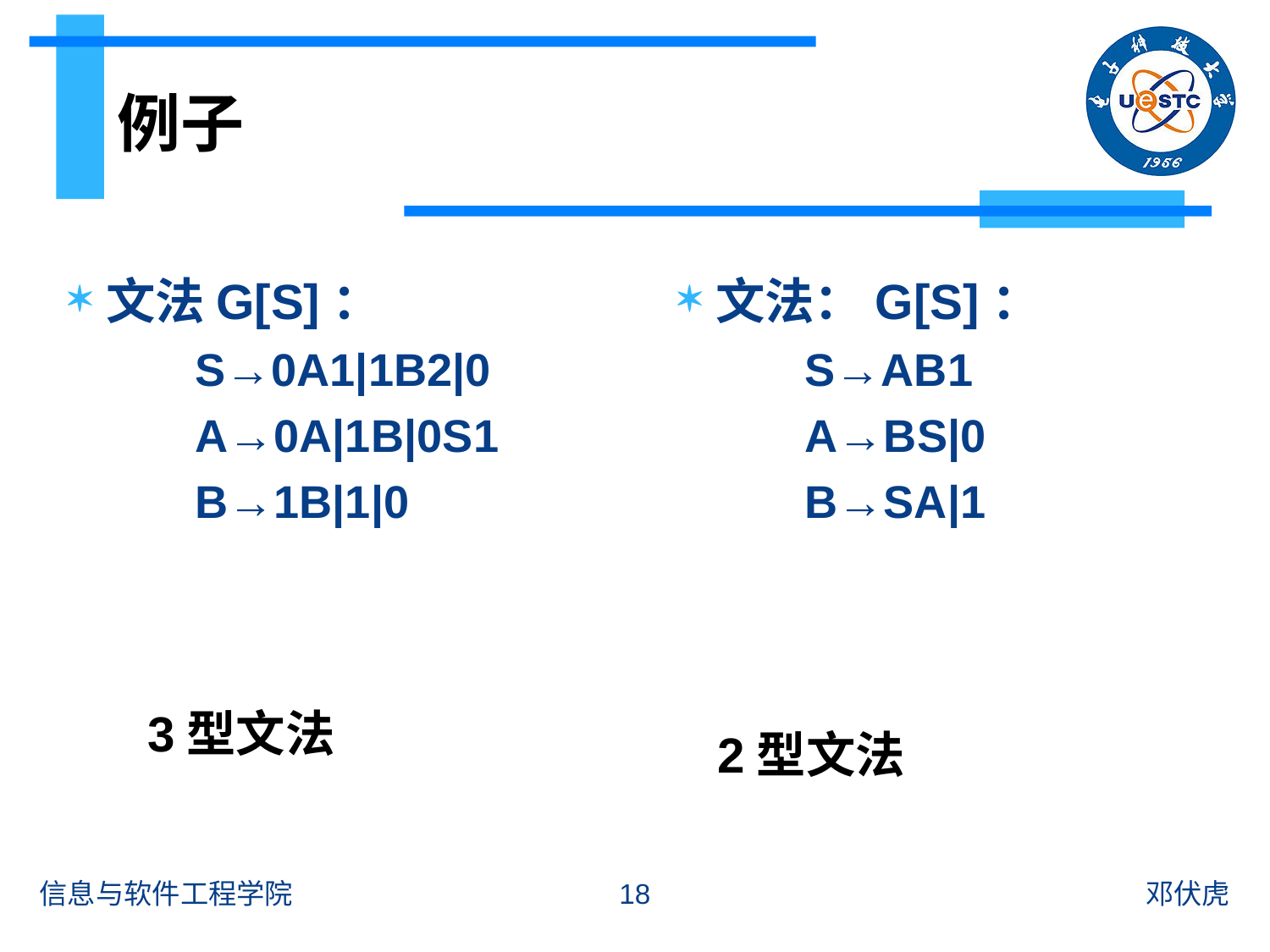

# 例子
文法：G[S]：
	S→AB1
	A→BS|0
	B→SA|1

文法G[S]：
	S→0A1|1B2|0
	A→0A|1B|0S1
	B→1B|1|0

3型文法
2型文法
18
信息与软件工程学院
邓伏虎